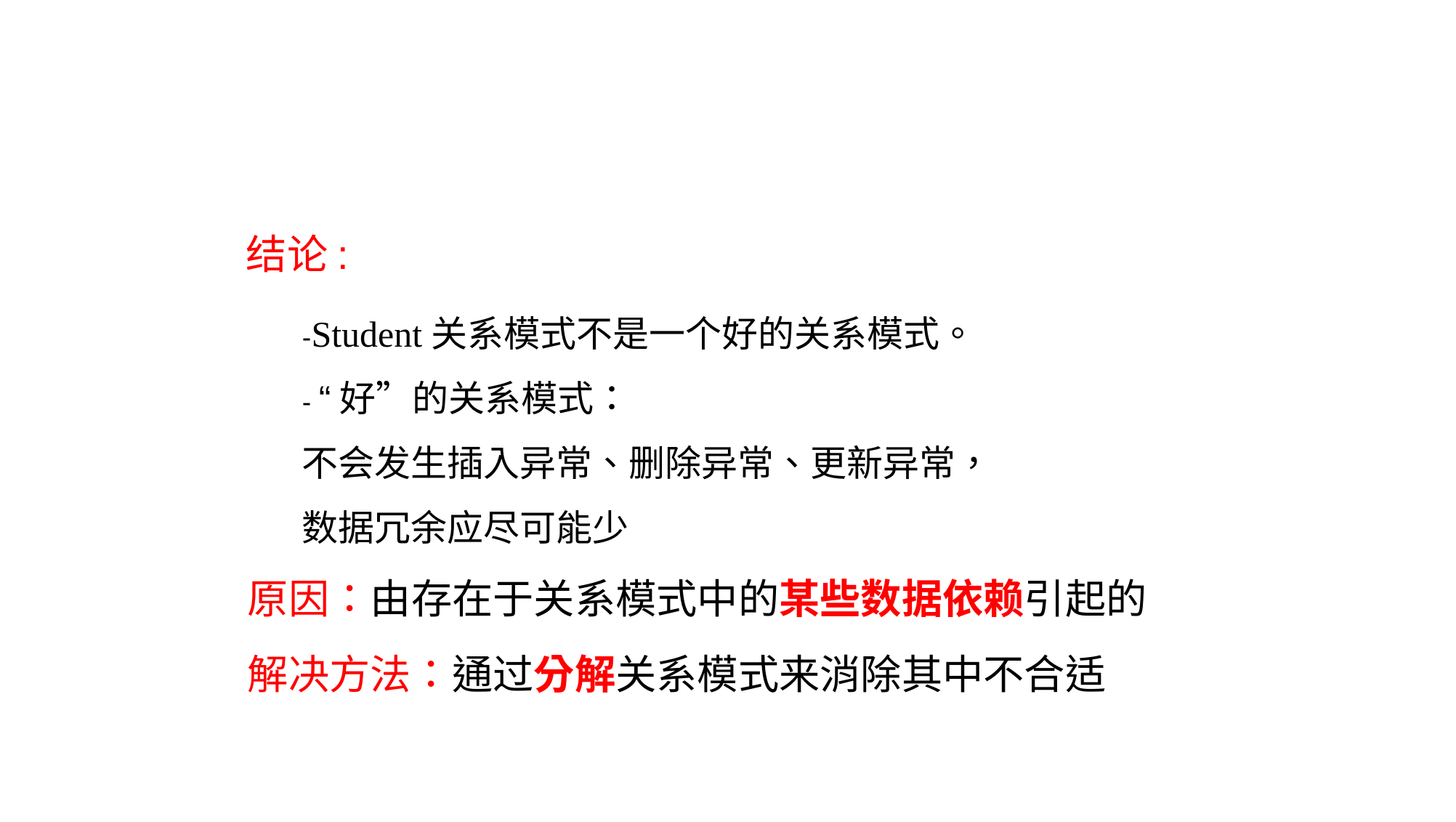

结论:
-Student关系模式不是一个好的关系模式。
- “好”的关系模式：
不会发生插入异常、删除异常、更新异常，
数据冗余应尽可能少
原因：由存在于关系模式中的某些数据依赖引起的
解决方法：通过分解关系模式来消除其中不合适